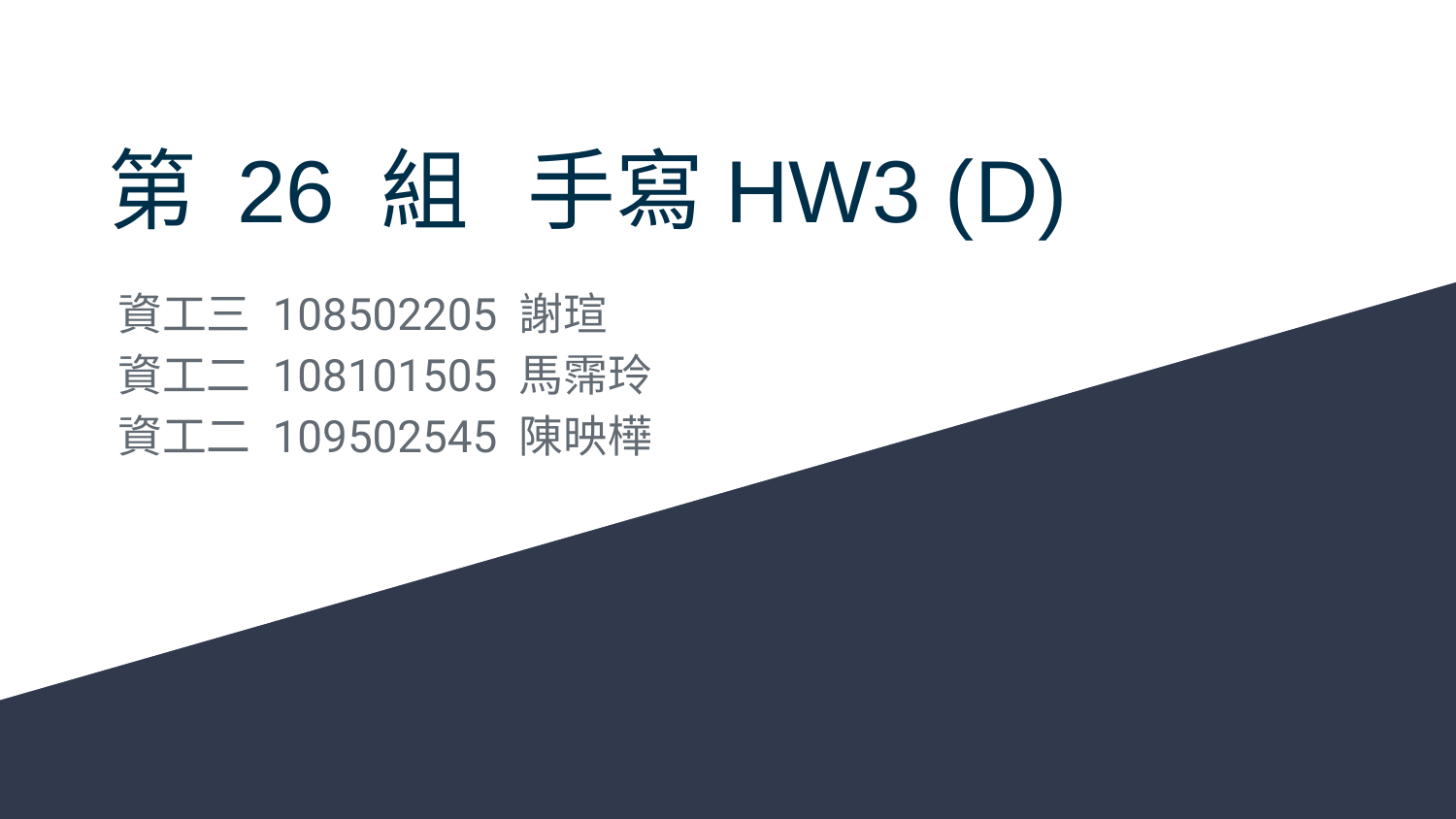

# 第 26 組   手寫HW3 (D)
資工三 108502205 謝瑄
資工二 108101505 馬霈玲
資工二 109502545 陳映樺